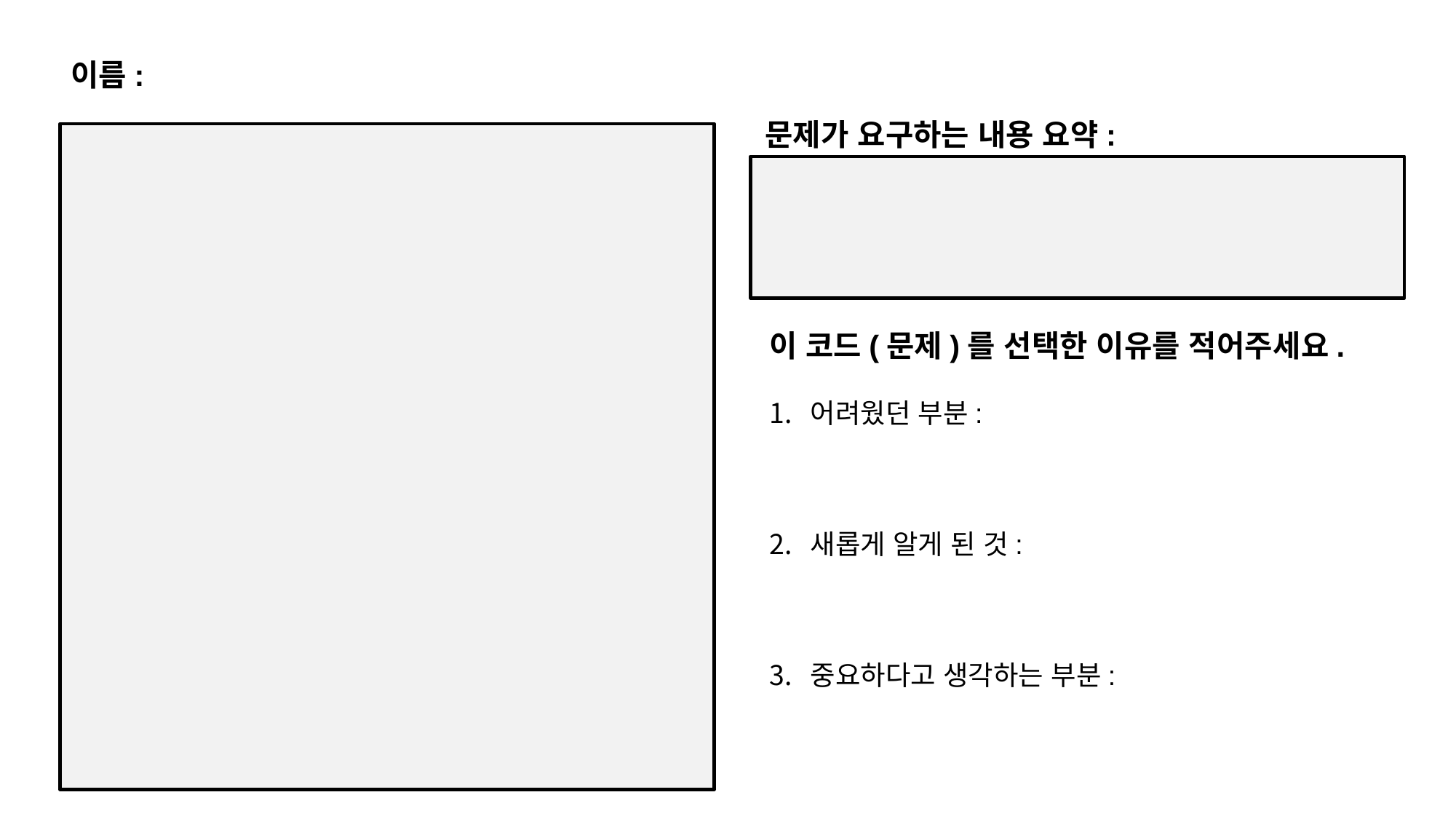

이름:
문제가 요구하는 내용 요약:

이 코드(문제)를 선택한 이유를 적어주세요.

어려웠던 부분:

새롭게 알게 된 것:

중요하다고 생각하는 부분: